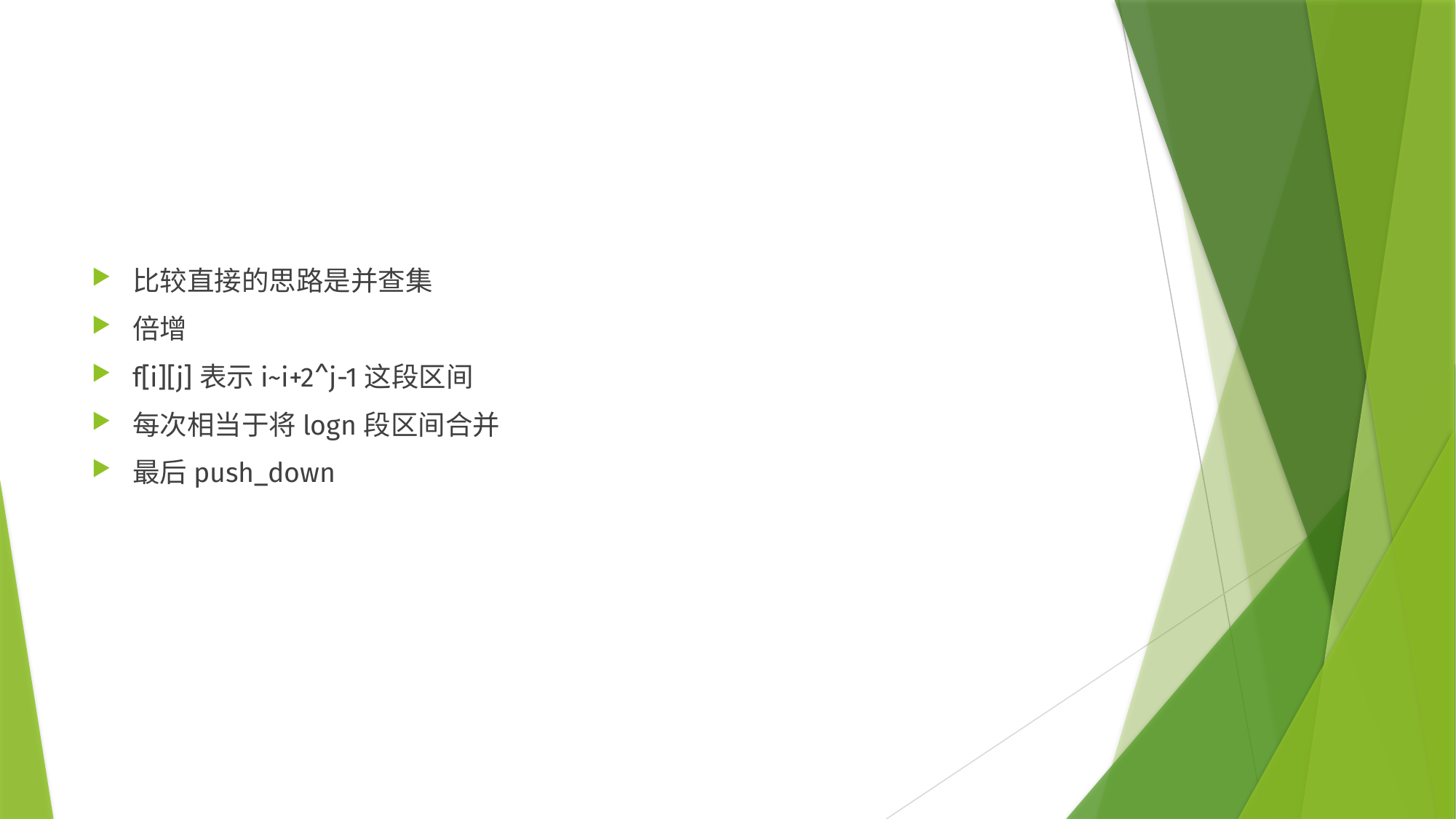

#
比较直接的思路是并查集
倍增
f[i][j]表示i~i+2^j-1这段区间
每次相当于将logn段区间合并
最后push_down